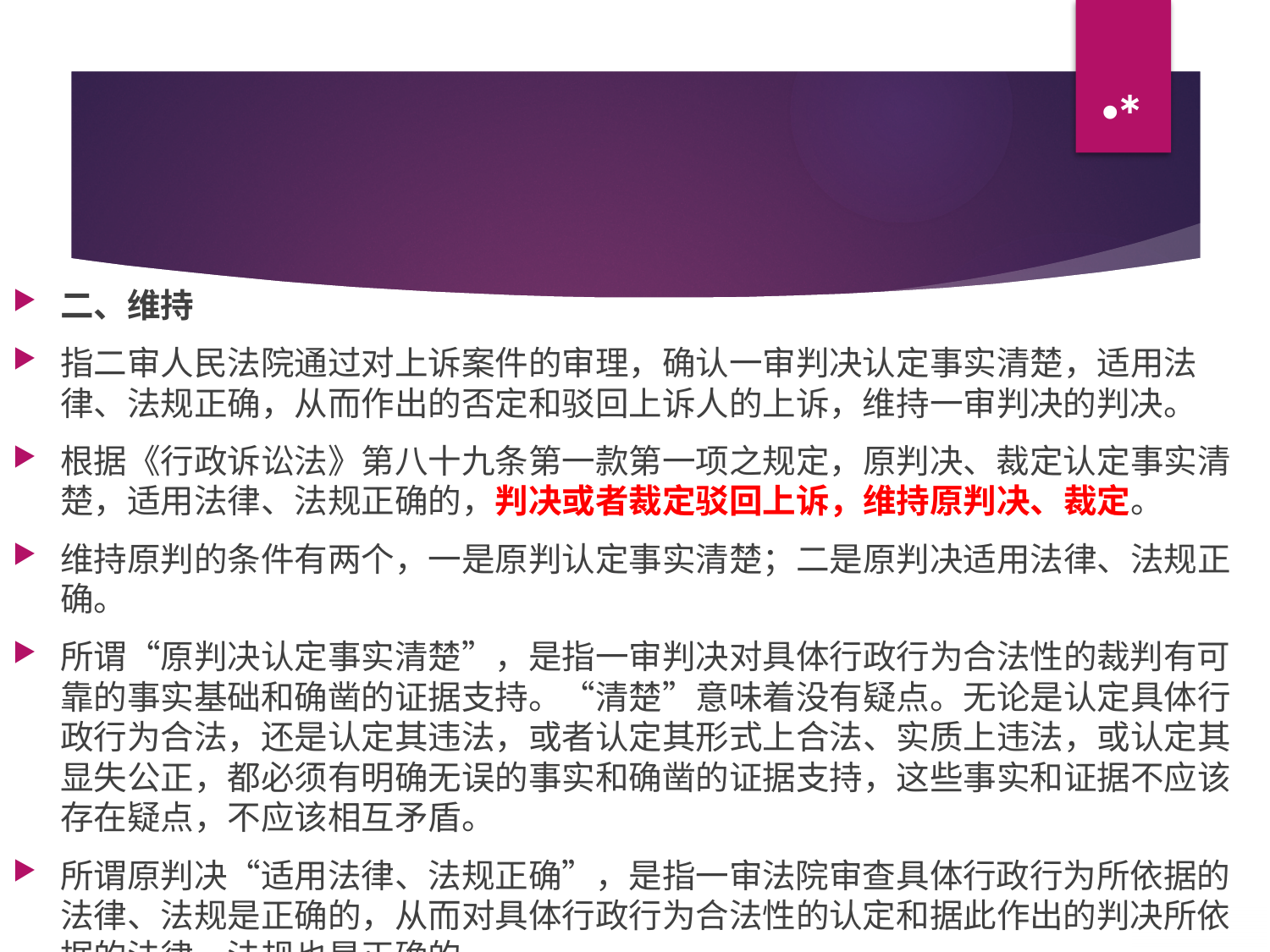

*
#
二、维持
指二审人民法院通过对上诉案件的审理，确认一审判决认定事实清楚，适用法律、法规正确，从而作出的否定和驳回上诉人的上诉，维持一审判决的判决。
根据《行政诉讼法》第八十九条第一款第一项之规定，原判决、裁定认定事实清楚，适用法律、法规正确的，判决或者裁定驳回上诉，维持原判决、裁定。
维持原判的条件有两个，一是原判认定事实清楚；二是原判决适用法律、法规正确。
所谓“原判决认定事实清楚”，是指一审判决对具体行政行为合法性的裁判有可靠的事实基础和确凿的证据支持。“清楚”意味着没有疑点。无论是认定具体行政行为合法，还是认定其违法，或者认定其形式上合法、实质上违法，或认定其显失公正，都必须有明确无误的事实和确凿的证据支持，这些事实和证据不应该存在疑点，不应该相互矛盾。
所谓原判决“适用法律、法规正确”，是指一审法院审查具体行政行为所依据的法律、法规是正确的，从而对具体行政行为合法性的认定和据此作出的判决所依据的法律、法规也是正确的。